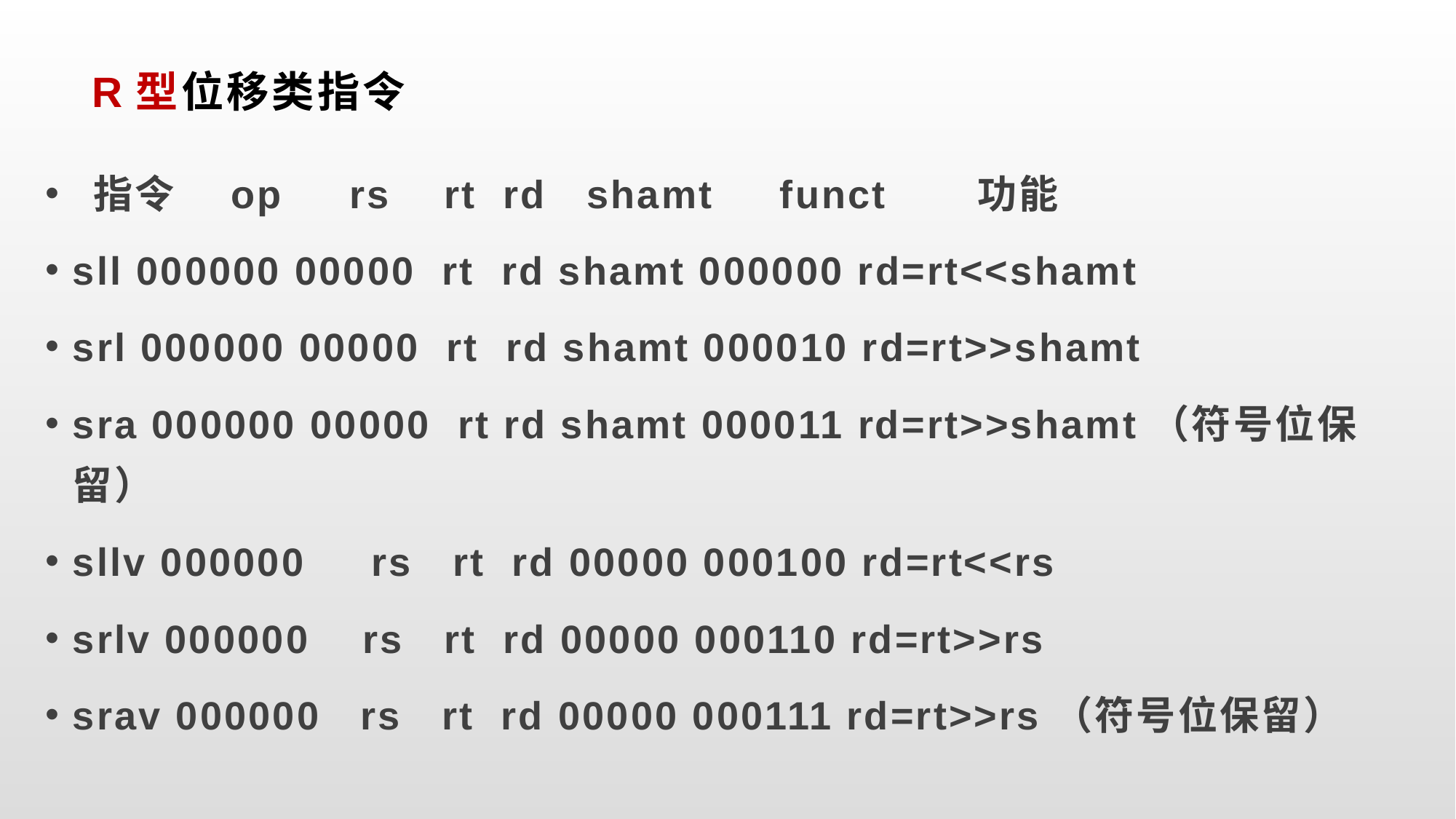

# R型位移类指令
 指令    op     rs    rt  rd   shamt     funct      功能
sll 000000 00000  rt  rd shamt 000000 rd=rt<<shamt
srl 000000 00000  rt  rd shamt 000010 rd=rt>>shamt
sra 000000 00000  rt rd shamt 000011 rd=rt>>shamt（符号位保留）
sllv 000000     rs   rt  rd 00000 000100 rd=rt<<rs
srlv 000000    rs   rt  rd 00000 000110 rd=rt>>rs
srav 000000   rs   rt  rd 00000 000111 rd=rt>>rs（符号位保留）